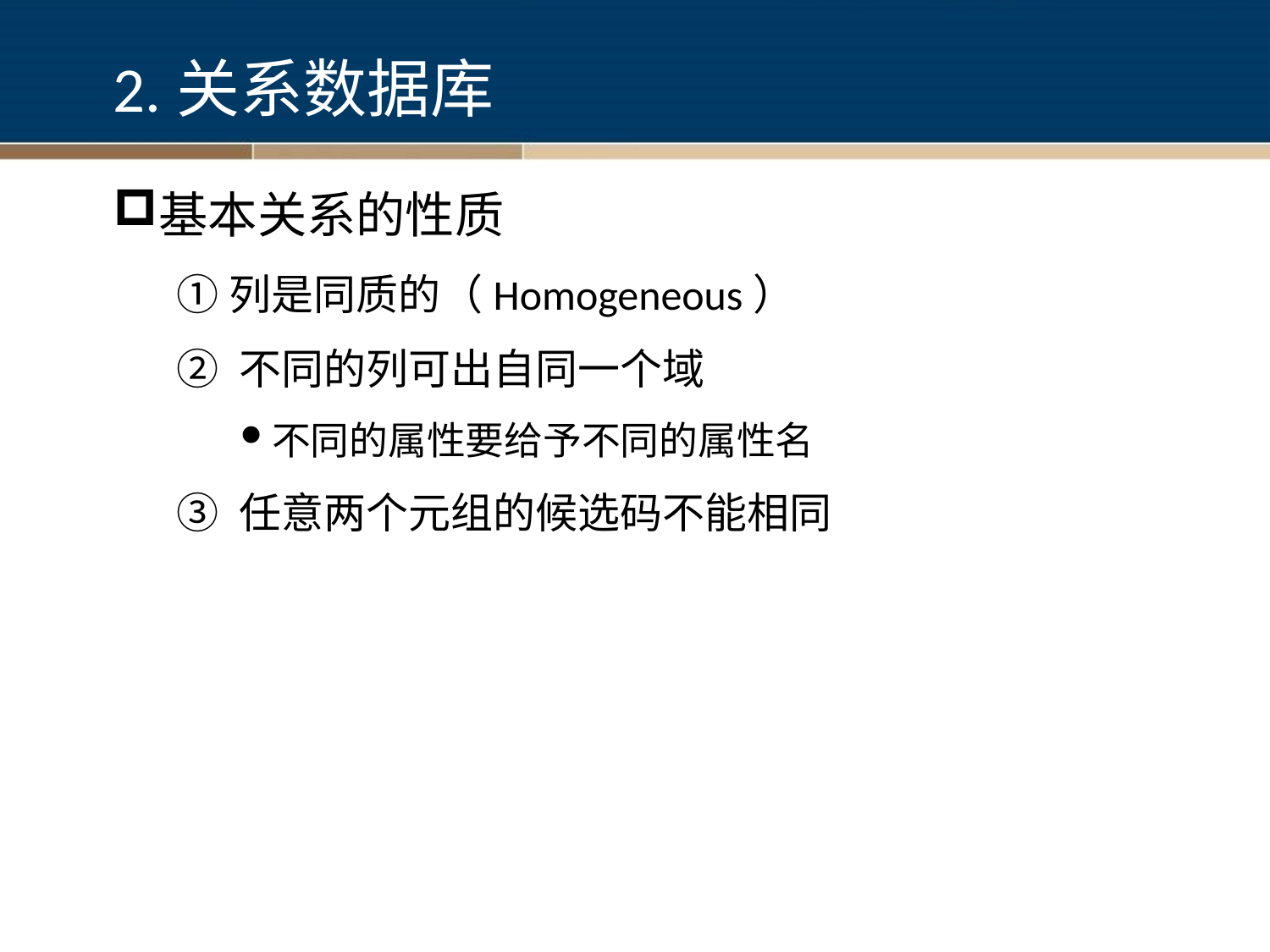

# 2.关系数据库
基本关系的性质
①列是同质的（Homogeneous）
② 不同的列可出自同一个域
不同的属性要给予不同的属性名
③ 任意两个元组的候选码不能相同